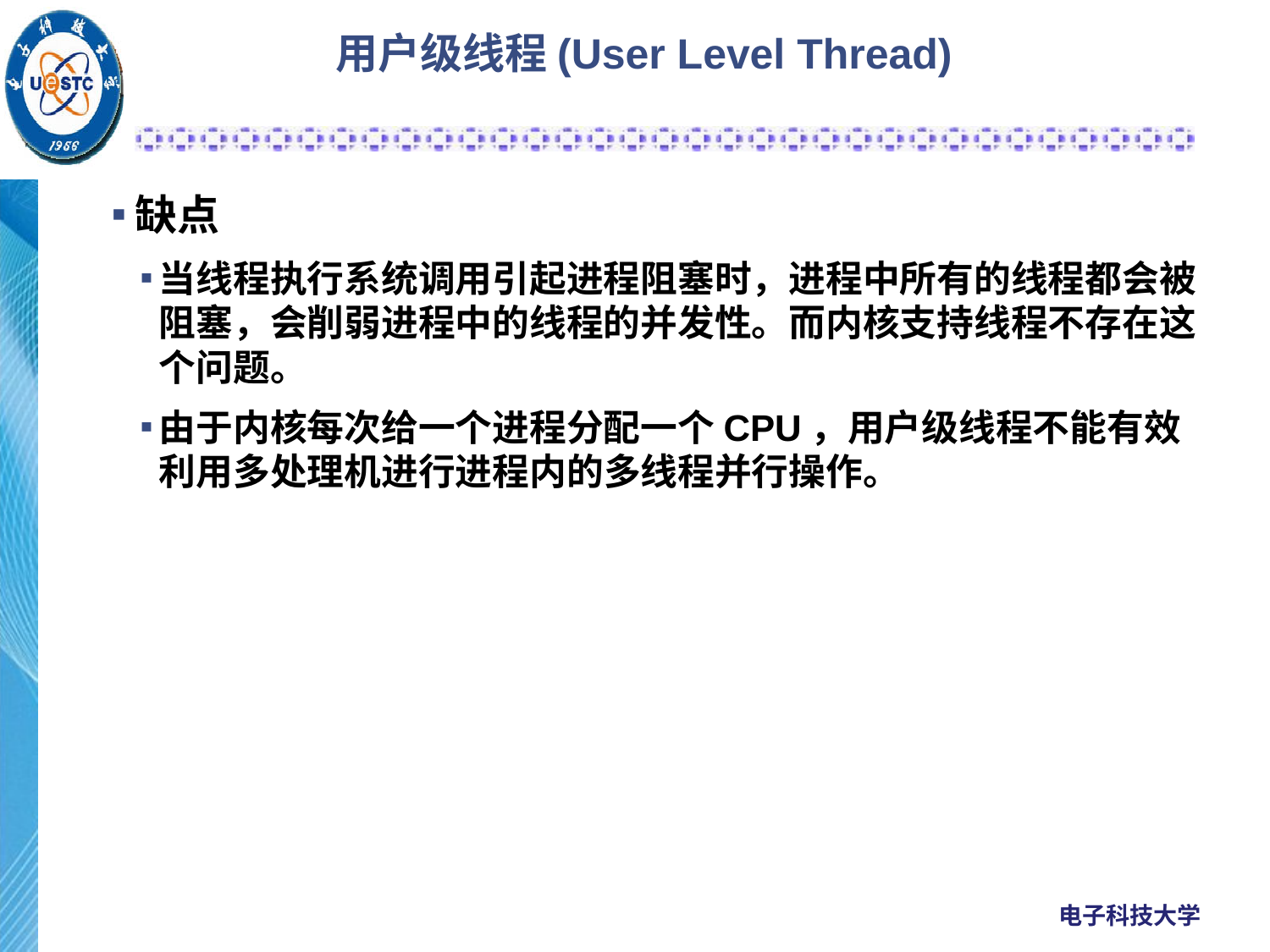

# 用户级线程(User Level Thread)
缺点
当线程执行系统调用引起进程阻塞时，进程中所有的线程都会被阻塞，会削弱进程中的线程的并发性。而内核支持线程不存在这个问题。
由于内核每次给一个进程分配一个CPU，用户级线程不能有效利用多处理机进行进程内的多线程并行操作。